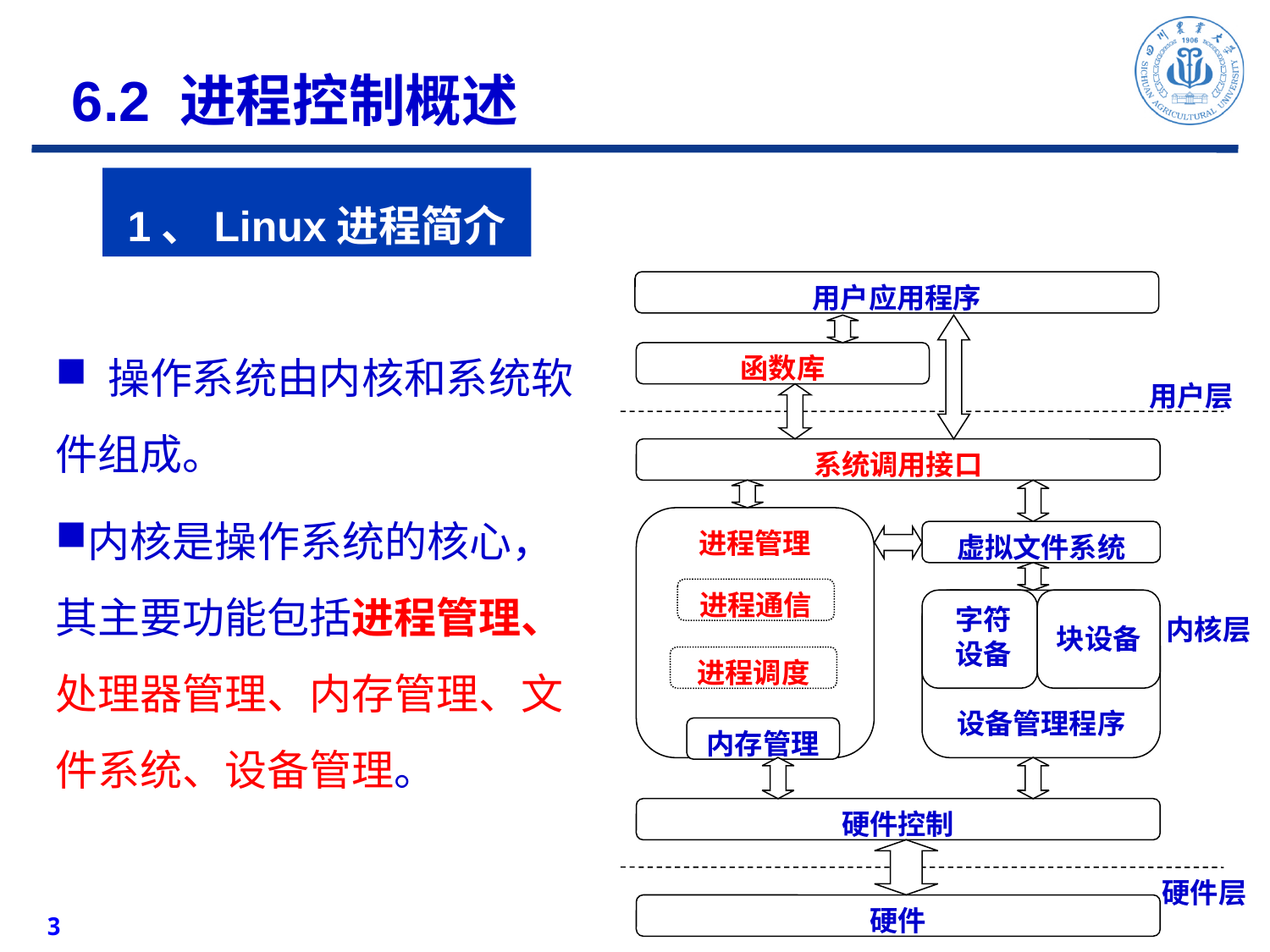

6.2 进程控制概述
1、Linux进程简介

用户应用程序

函数库
用户层

系统调用接口

进程管理

虚拟文件系统

进程通信
 字符
 设备

设备管理程序
块设备
内核层
进程调度
内存管理

硬件控制

硬件层
硬件
 操作系统由内核和系统软件组成。
内核是操作系统的核心，其主要功能包括进程管理、处理器管理、内存管理、文件系统、设备管理。